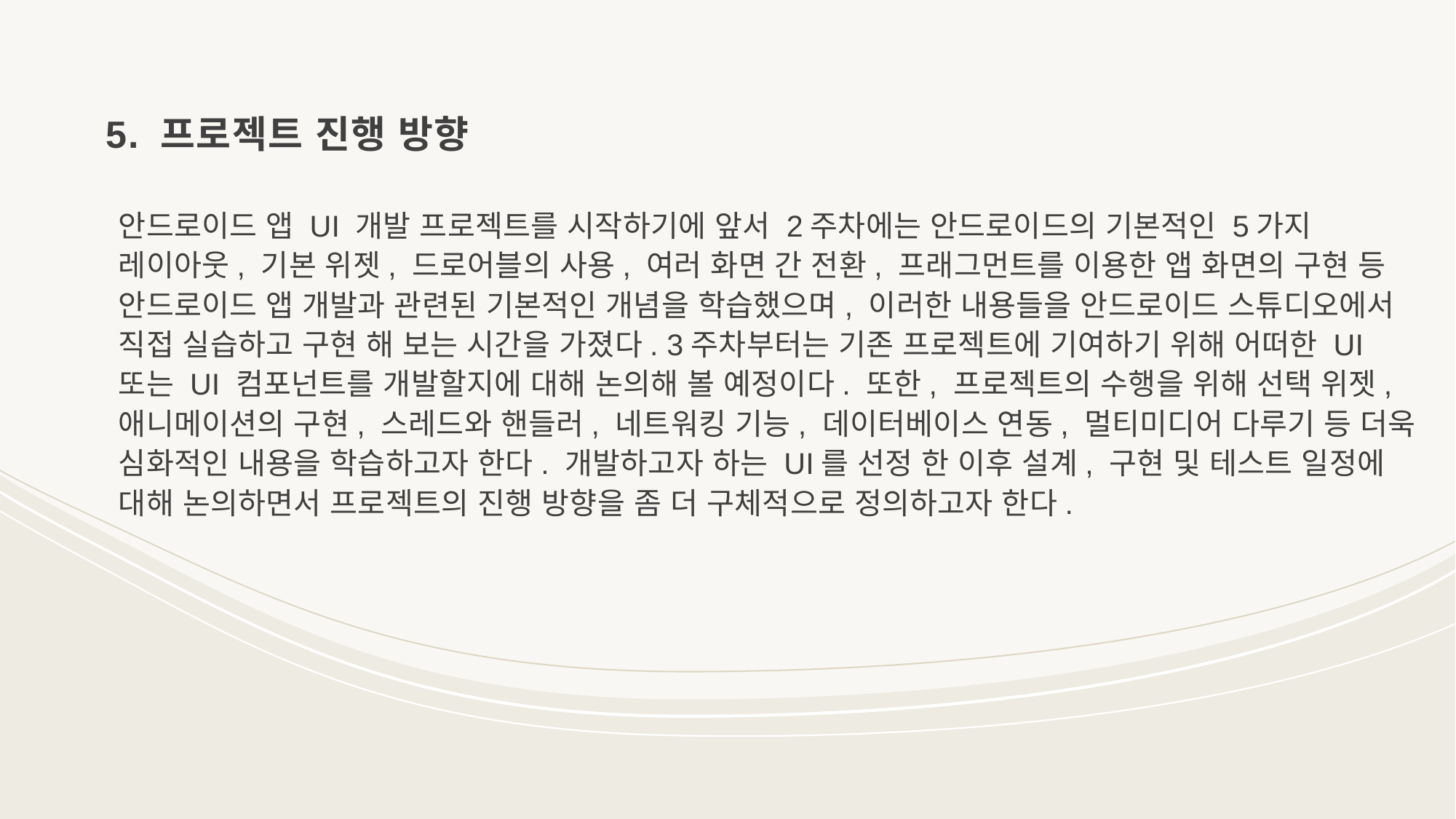

# 5. 프로젝트 진행 방향
안드로이드 앱 UI 개발 프로젝트를 시작하기에 앞서 2주차에는 안드로이드의 기본적인 5가지 레이아웃, 기본 위젯, 드로어블의 사용, 여러 화면 간 전환, 프래그먼트를 이용한 앱 화면의 구현 등 안드로이드 앱 개발과 관련된 기본적인 개념을 학습했으며, 이러한 내용들을 안드로이드 스튜디오에서 직접 실습하고 구현 해 보는 시간을 가졌다. 3주차부터는 기존 프로젝트에 기여하기 위해 어떠한 UI 또는 UI 컴포넌트를 개발할지에 대해 논의해 볼 예정이다. 또한, 프로젝트의 수행을 위해 선택 위젯, 애니메이션의 구현, 스레드와 핸들러, 네트워킹 기능, 데이터베이스 연동, 멀티미디어 다루기 등 더욱 심화적인 내용을 학습하고자 한다. 개발하고자 하는 UI를 선정 한 이후 설계, 구현 및 테스트 일정에 대해 논의하면서 프로젝트의 진행 방향을 좀 더 구체적으로 정의하고자 한다.